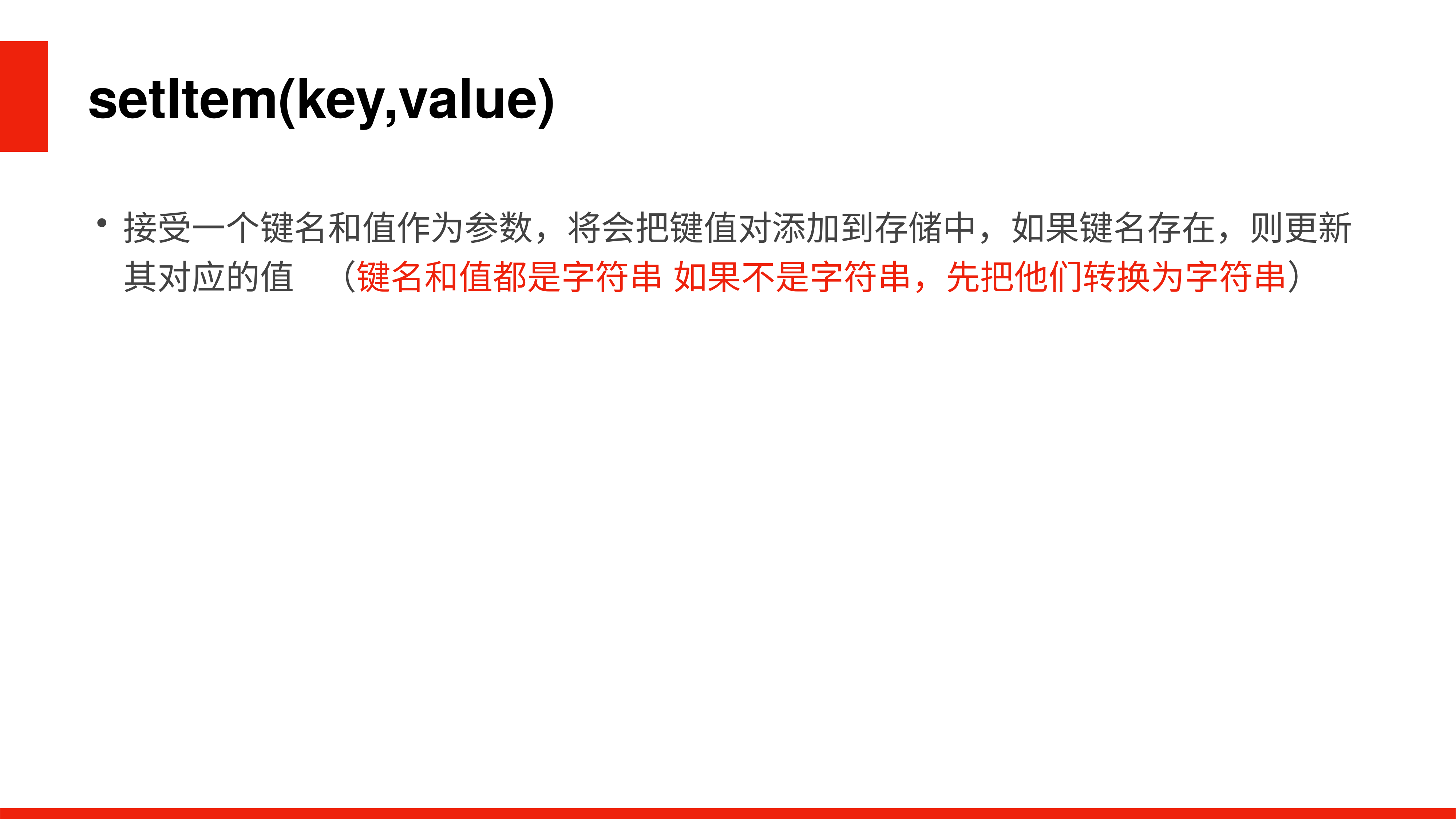

setItem(key,value)
接受一个键名和值作为参数，将会把键值对添加到存储中，如果键名存在，则更新其对应的值   （键名和值都是字符串 如果不是字符串，先把他们转换为字符串）
6